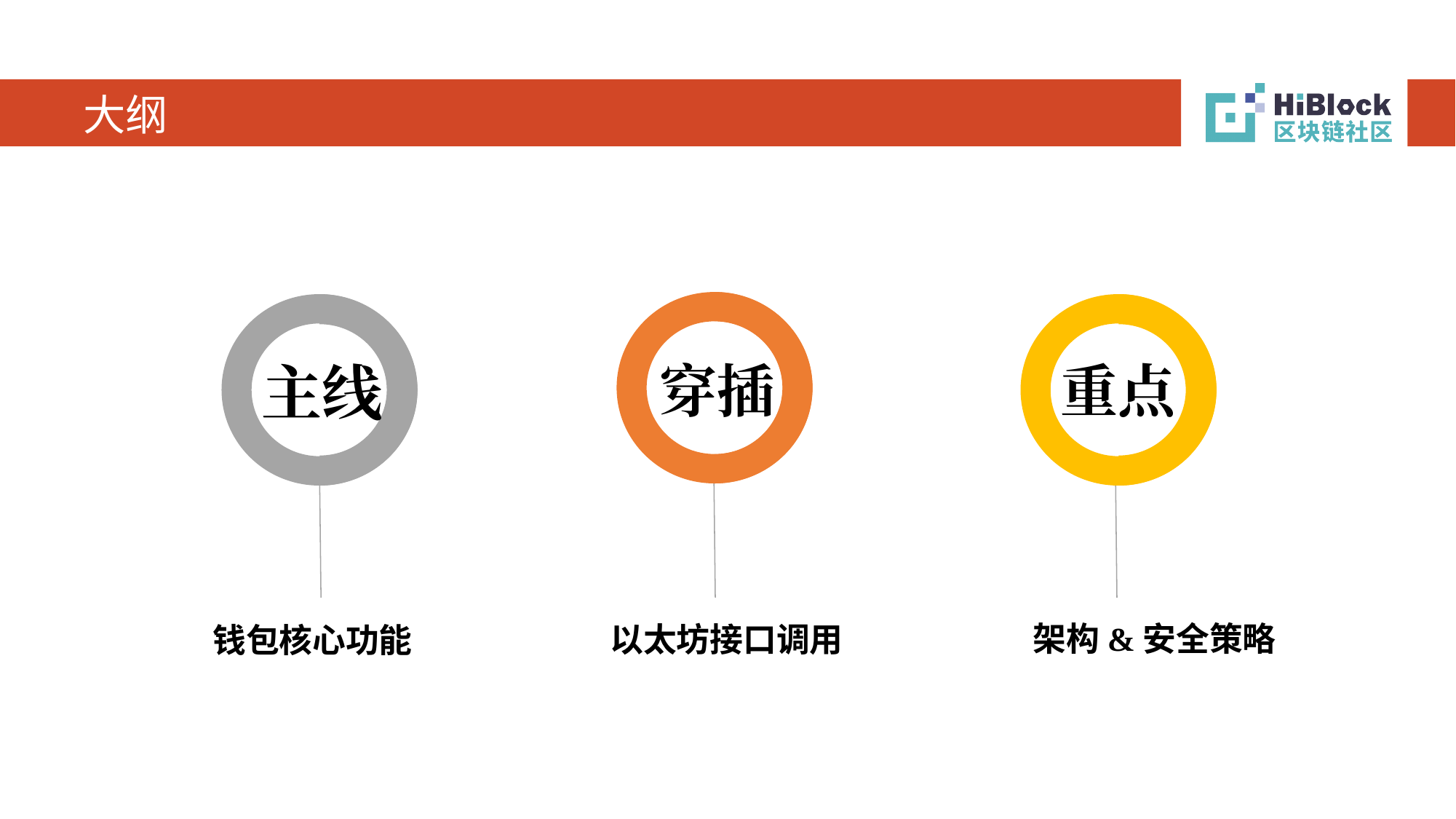

# 大纲

重点
主线
穿插
架构&安全策略
以太坊接口调用
钱包核心功能